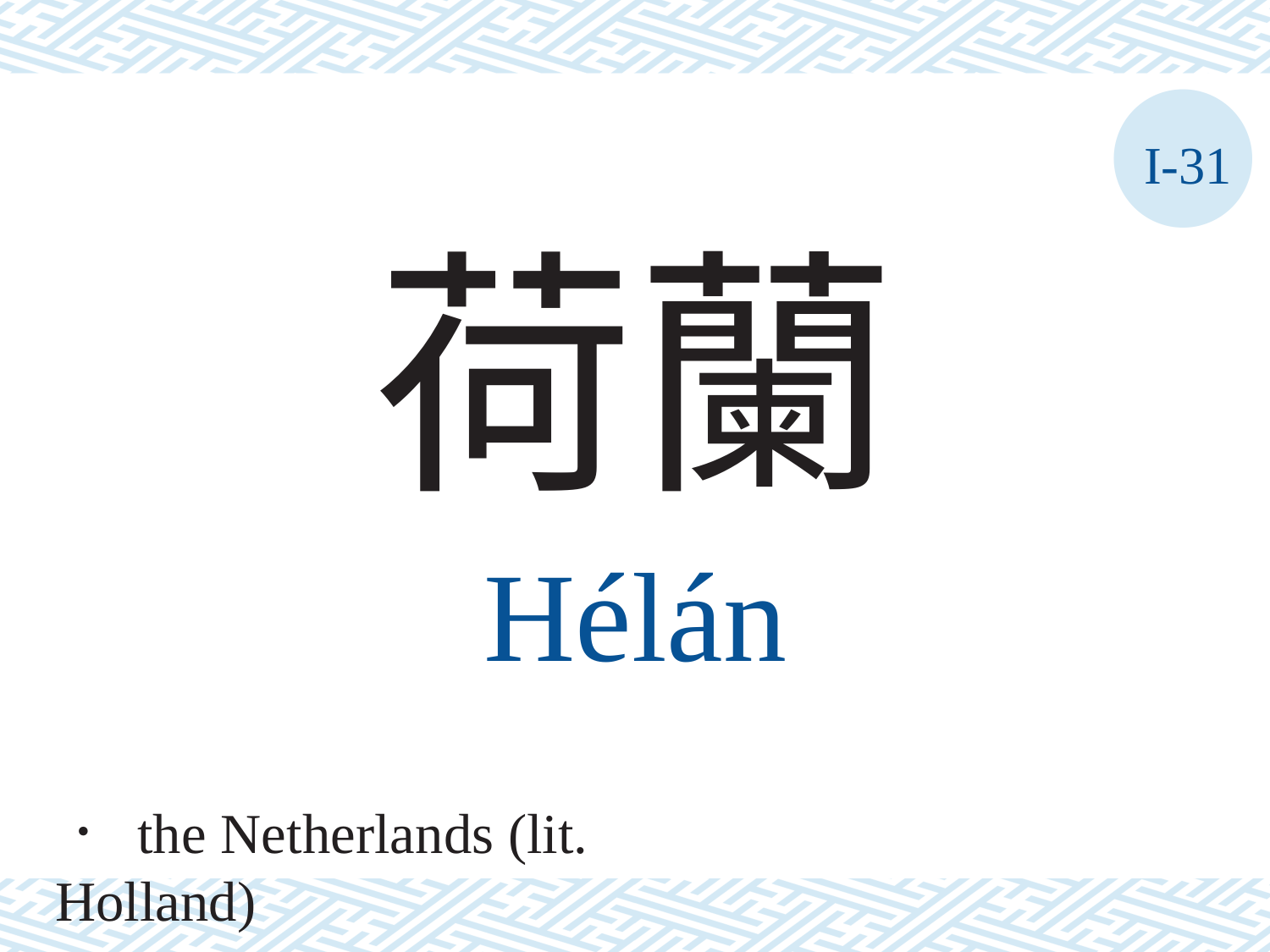

I-31
荷蘭
Hélán
． the Netherlands (lit. Holland)